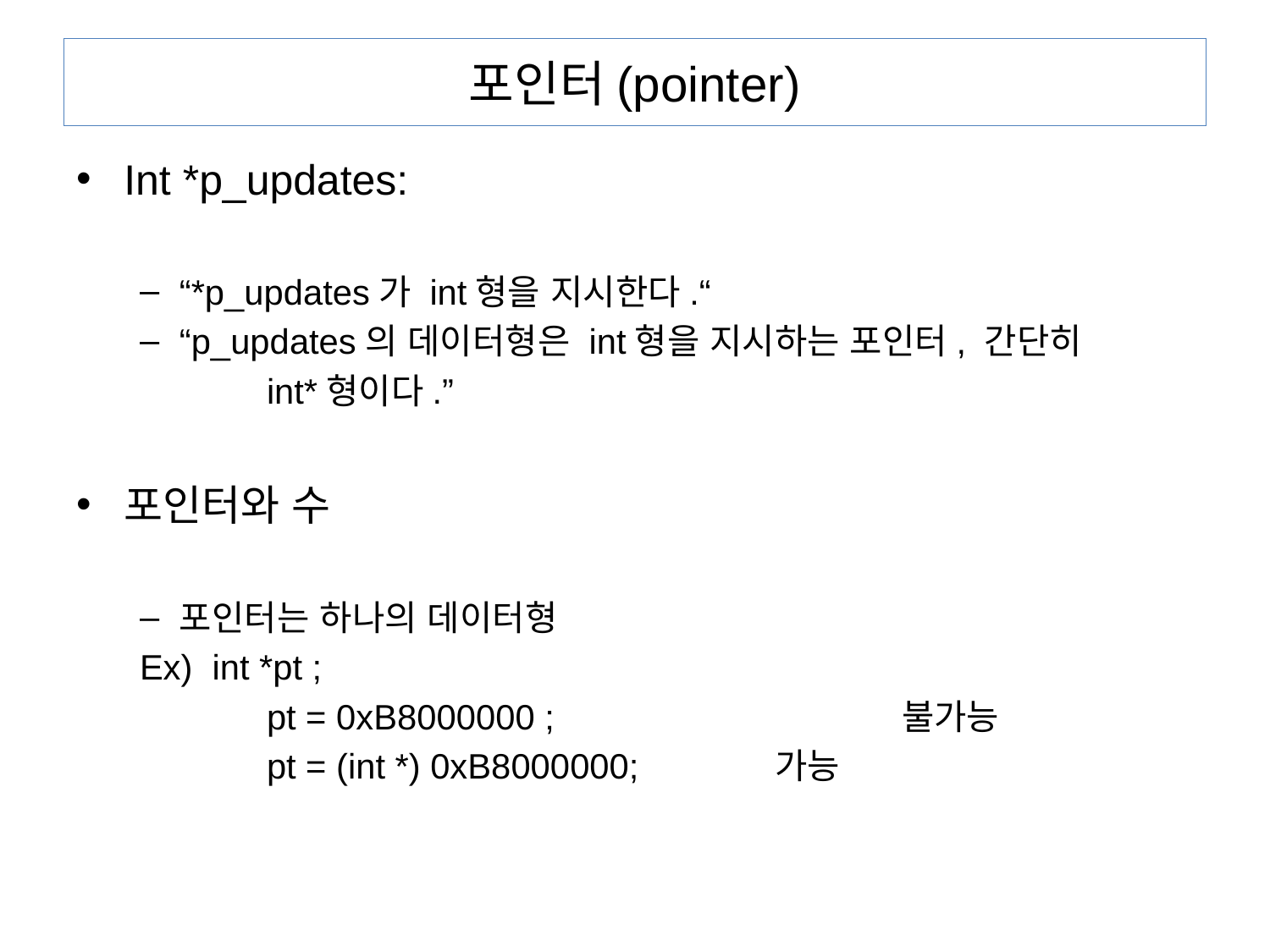

# 포인터(pointer)
Int *p_updates:

“*p_updates가 int형을 지시한다.“
“p_updates의 데이터형은 int형을 지시하는 포인터, 간단히
	int*형이다.”

포인터와 수

포인터는 하나의 데이터형
Ex)  int *pt ;
	pt = 0xB8000000 ;			불가능
	pt = (int *) 0xB8000000;		가능